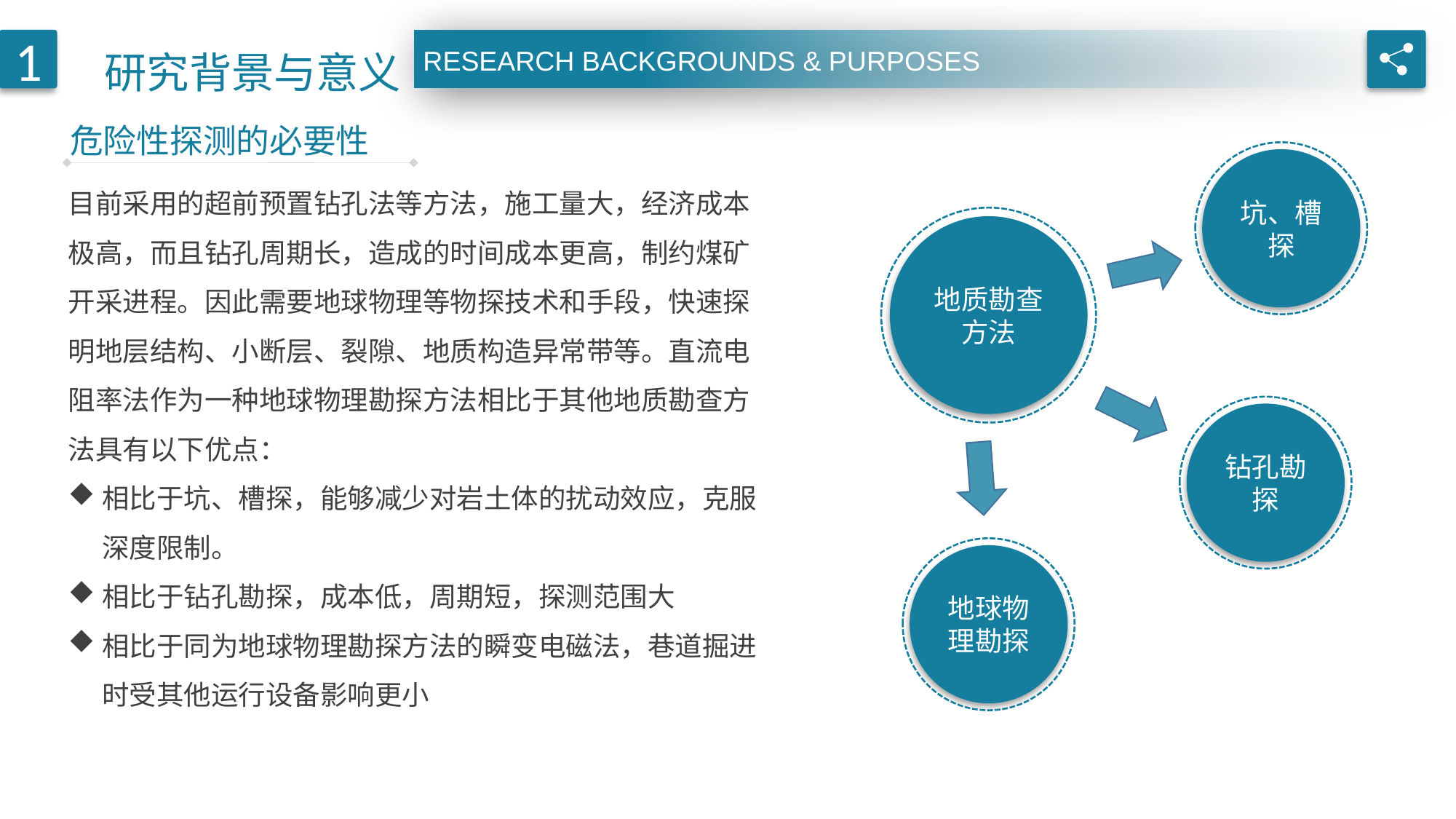

研究背景与意义
1

RESEARCH BACKGROUNDS & PURPOSES

危险性探测的必要性

坑、槽探
目前采用的超前预置钻孔法等方法，施工量大，经济成本极高，而且钻孔周期长，造成的时间成本更高，制约煤矿开采进程。因此需要地球物理等物探技术和手段，快速探明地层结构、小断层、裂隙、地质构造异常带等。直流电阻率法作为一种地球物理勘探方法相比于其他地质勘查方法具有以下优点：
相比于坑、槽探，能够减少对岩土体的扰动效应，克服深度限制。
相比于钻孔勘探，成本低，周期短，探测范围大
相比于同为地球物理勘探方法的瞬变电磁法，巷道掘进时受其他运行设备影响更小

地质勘查方法

钻孔勘探

地球物理勘探